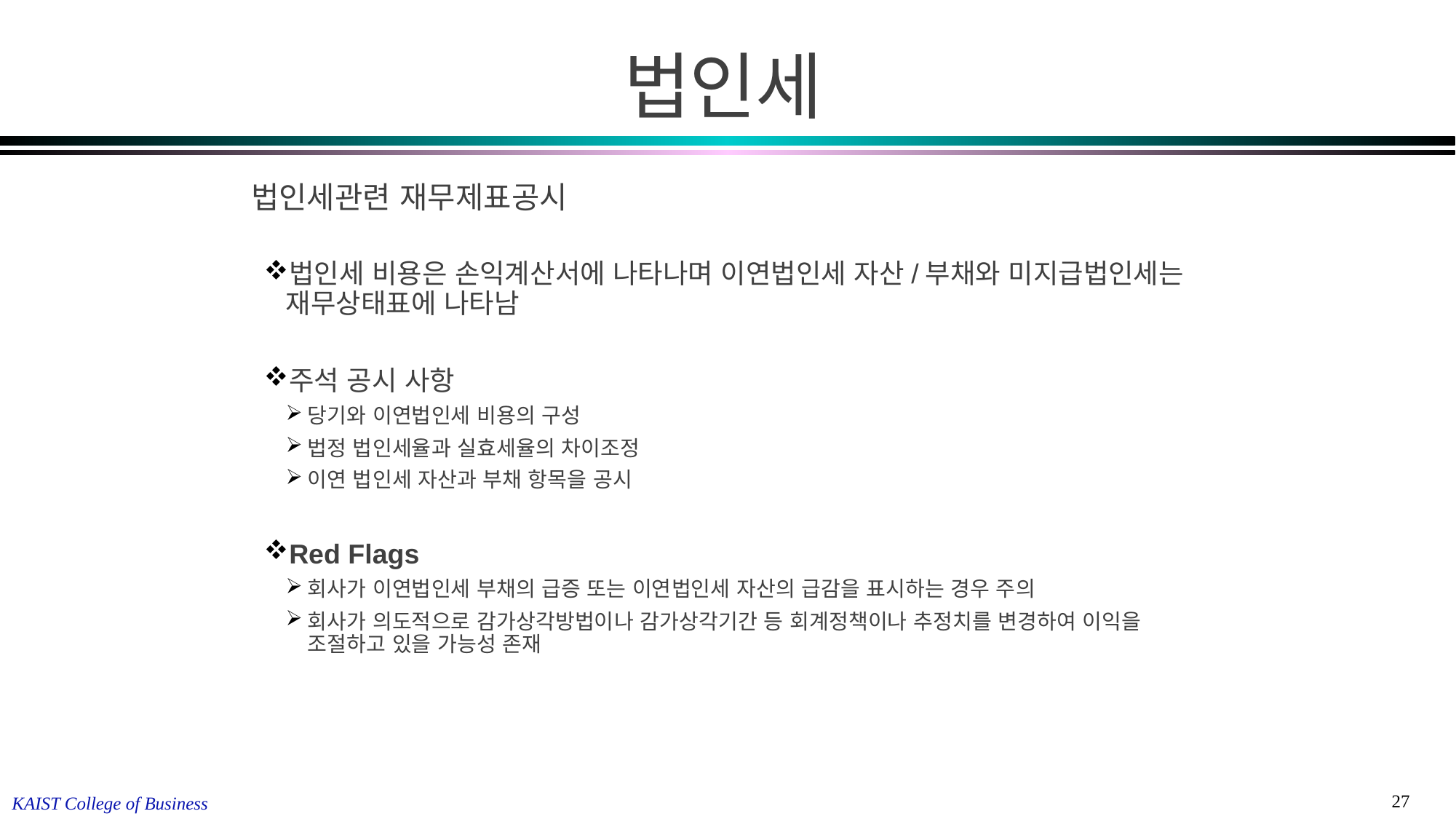

법인세
법인세관련 재무제표공시

법인세 비용은 손익계산서에 나타나며 이연법인세 자산/부채와 미지급법인세는 재무상태표에 나타남

주석 공시 사항
당기와 이연법인세 비용의 구성
법정 법인세율과 실효세율의 차이조정
이연 법인세 자산과 부채 항목을 공시

Red Flags
회사가 이연법인세 부채의 급증 또는 이연법인세 자산의 급감을 표시하는 경우 주의
회사가 의도적으로 감가상각방법이나 감가상각기간 등 회계정책이나 추정치를 변경하여 이익을 조절하고 있을 가능성 존재